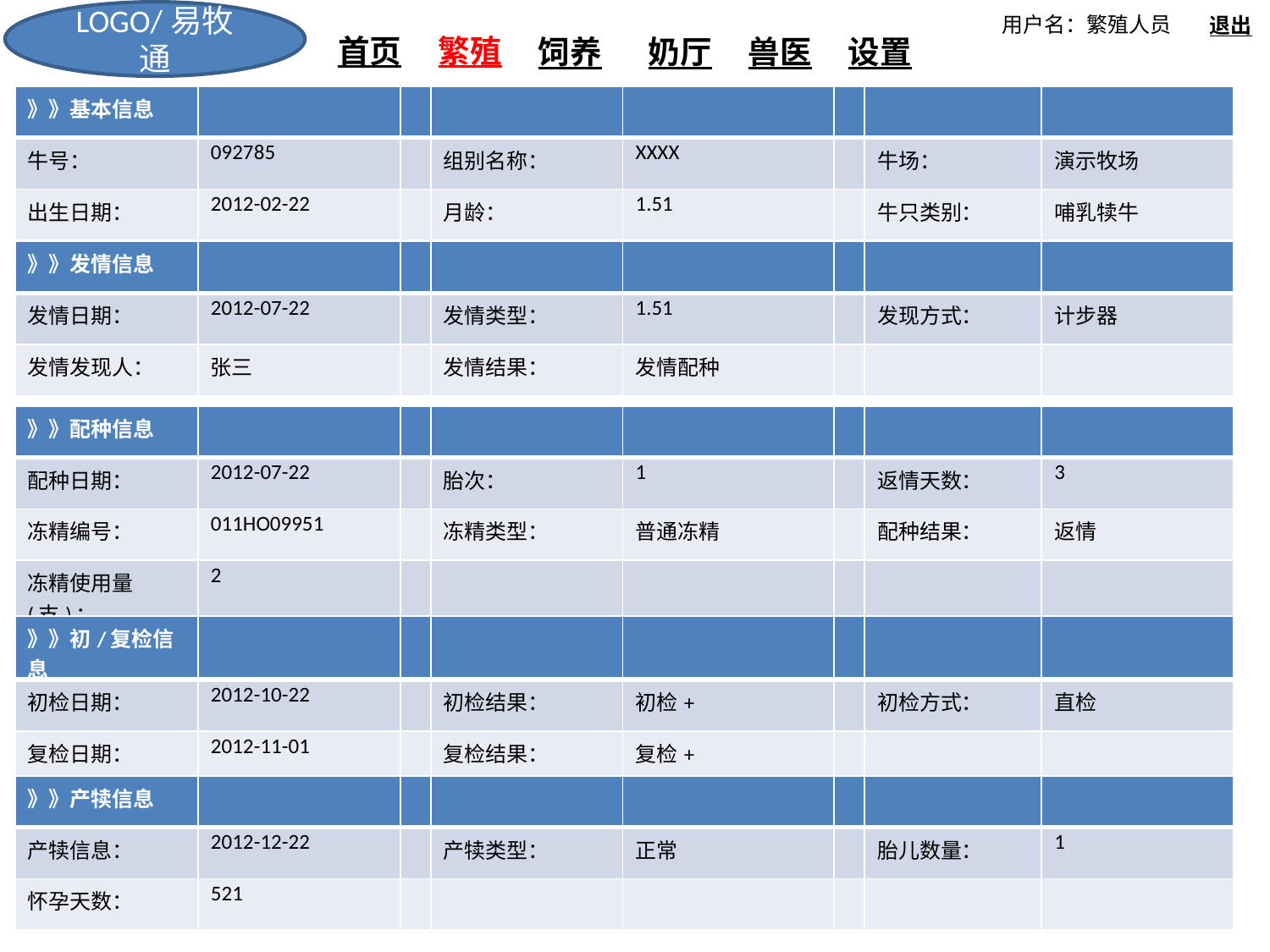

LOGO/易牧通
用户名：繁殖人员
退出
首页
繁殖
饲养
奶厅
兽医
设置
| 》》基本信息 |  |  |  |  |  |  |  |
| --- | --- | --- | --- | --- | --- | --- | --- |
| 牛号： | 092785 |  | 组别名称： | XXXX |  | 牛场： | 演示牧场 |
| 出生日期： | 2012-02-22 |  | 月龄： | 1.51 |  | 牛只类别： | 哺乳犊牛 |
| 》》发情信息 |  |  |  |  |  |  |  |
| --- | --- | --- | --- | --- | --- | --- | --- |
| 发情日期： | 2012-07-22 |  | 发情类型： | 1.51 |  | 发现方式： | 计步器 |
| 发情发现人： | 张三 |  | 发情结果： | 发情配种 |  |  |  |
| 》》配种信息 |  |  |  |  |  |  |  |
| --- | --- | --- | --- | --- | --- | --- | --- |
| 配种日期： | 2012-07-22 |  | 胎次： | 1 |  | 返情天数： | 3 |
| 冻精编号： | 011HO09951 |  | 冻精类型： | 普通冻精 |  | 配种结果： | 返情 |
| 冻精使用量(支)： | 2 |  |  |  |  |  |  |
| 》》初/复检信息 |  |  |  |  |  |  |  |
| --- | --- | --- | --- | --- | --- | --- | --- |
| 初检日期： | 2012-10-22 |  | 初检结果： | 初检+ |  | 初检方式： | 直检 |
| 复检日期： | 2012-11-01 |  | 复检结果： | 复检+ |  |  |  |
| 》》产犊信息 |  |  |  |  |  |  |  |
| --- | --- | --- | --- | --- | --- | --- | --- |
| 产犊信息： | 2012-12-22 |  | 产犊类型： | 正常 |  | 胎儿数量： | 1 |
| 怀孕天数： | 521 |  |  |  |  |  |  |